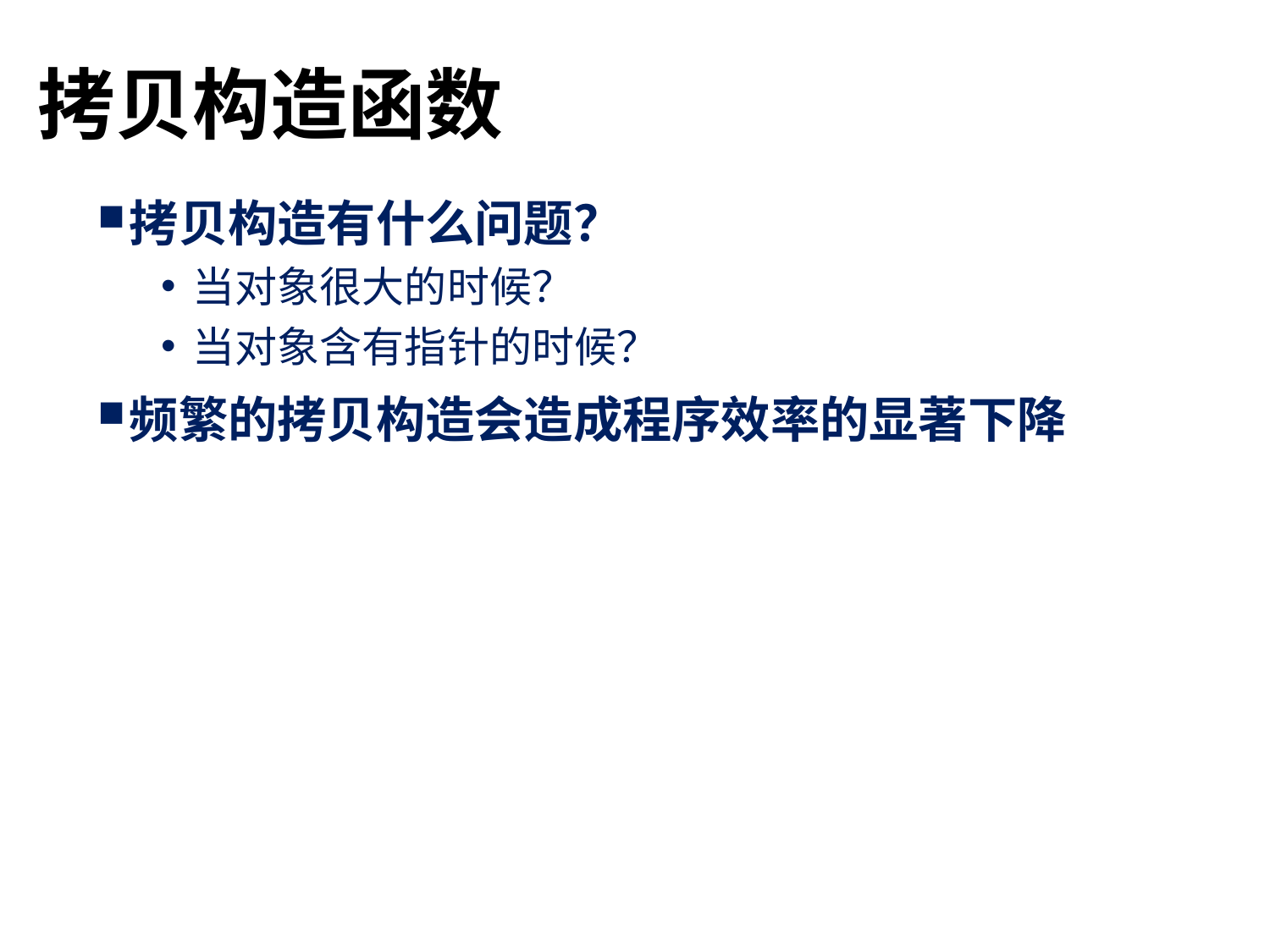

# 拷贝构造函数
拷贝构造有什么问题？
当对象很大的时候？
当对象含有指针的时候？
频繁的拷贝构造会造成程序效率的显著下降
18